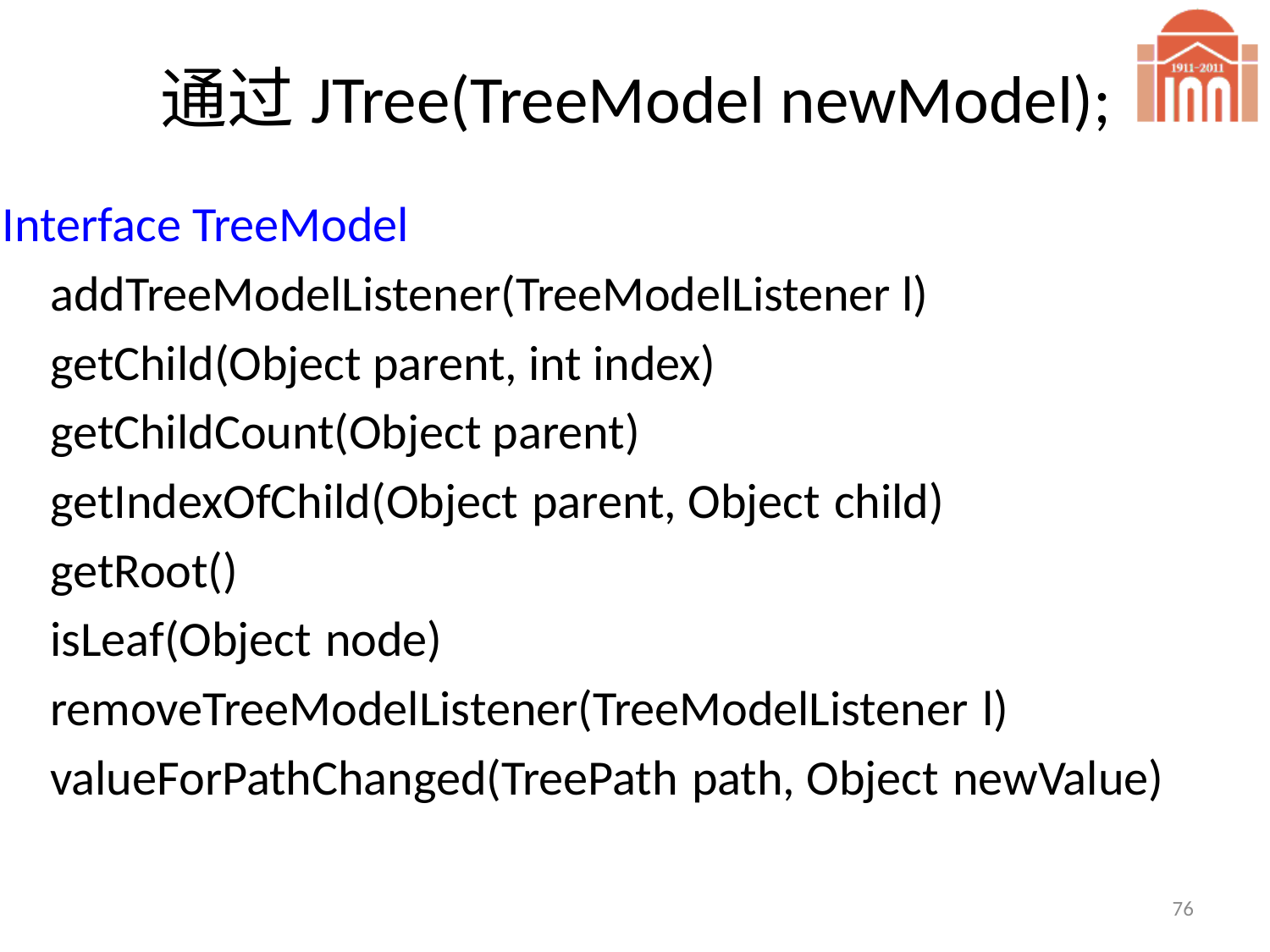

# 通过JTree(TreeModel newModel);
Interface TreeModel
	addTreeModelListener(TreeModelListener l)
	getChild(Object parent, int index)
	getChildCount(Object parent)
	getIndexOfChild(Object parent, Object child)
	getRoot()
	isLeaf(Object node)
	removeTreeModelListener(TreeModelListener l)
	valueForPathChanged(TreePath path, Object newValue)
76